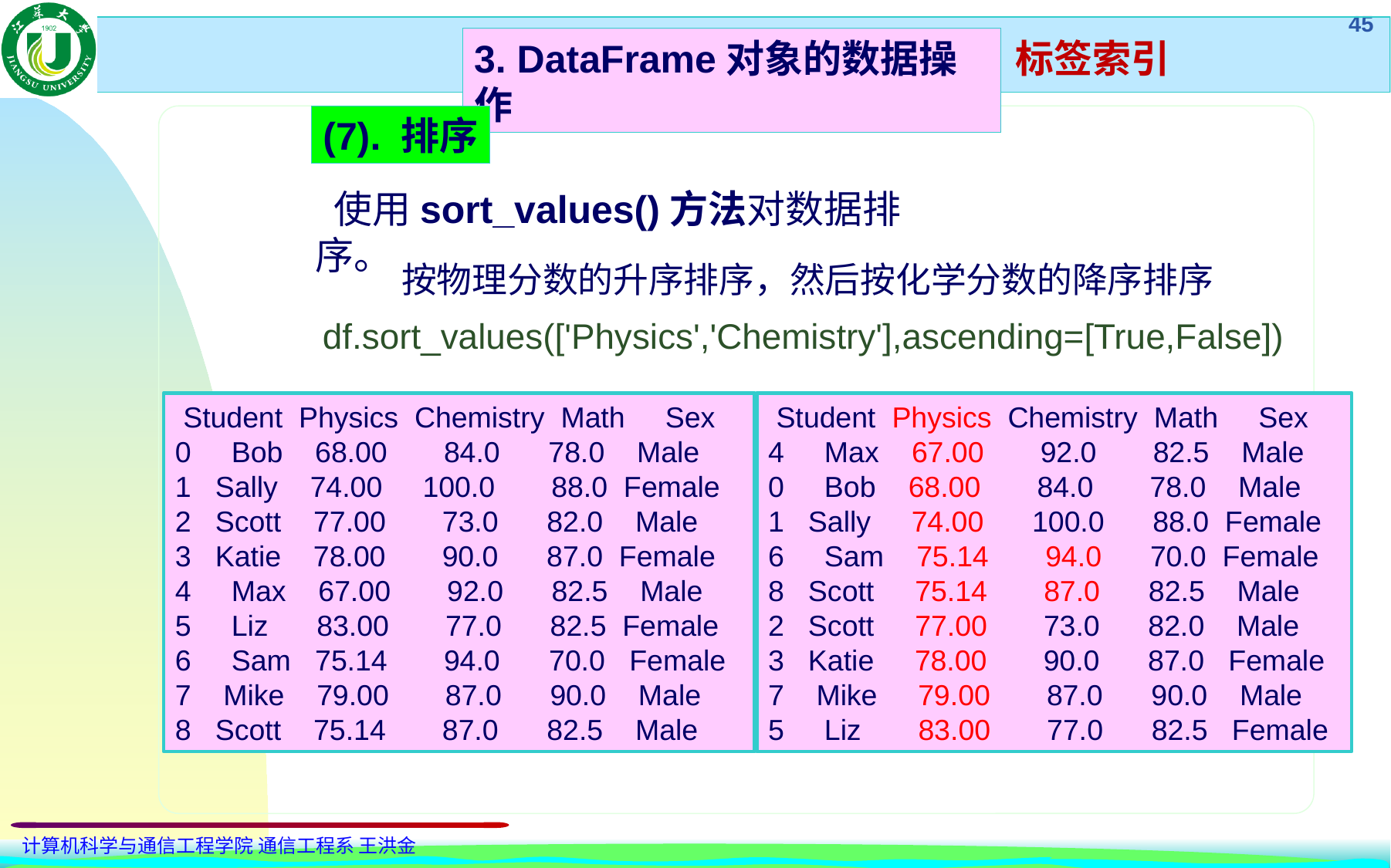

标签索引
3. DataFrame对象的数据操作
(7). 排序
 使用sort_values()方法对数据排序。
按物理分数的升序排序，然后按化学分数的降序排序
df.sort_values(['Physics','Chemistry'],ascending=[True,False])
 Student  Physics  Chemistry  Math     Sex
0     Bob    68.00       84.0      78.0    Male
1   Sally    74.00     100.0       88.0  Female
2   Scott    77.00       73.0      82.0    Male
3   Katie    78.00       90.0      87.0  Female
4     Max    67.00       92.0      82.5    Male
5     Liz      83.00       77.0      82.5  Female
6     Sam   75.14       94.0      70.0   Female
7    Mike    79.00       87.0      90.0    Male
8   Scott    75.14       87.0      82.5    Male
 Student  Physics  Chemistry  Math     Sex
4     Max    67.00       92.0       82.5    Male
0     Bob    68.00       84.0       78.0    Male
1   Sally     74.00      100.0      88.0  Female
6     Sam    75.14       94.0      70.0  Female
8   Scott     75.14       87.0      82.5    Male
2   Scott     77.00       73.0      82.0    Male
3   Katie     78.00       90.0      87.0   Female
7    Mike     79.00       87.0      90.0    Male
5     Liz       83.00       77.0      82.5   Female